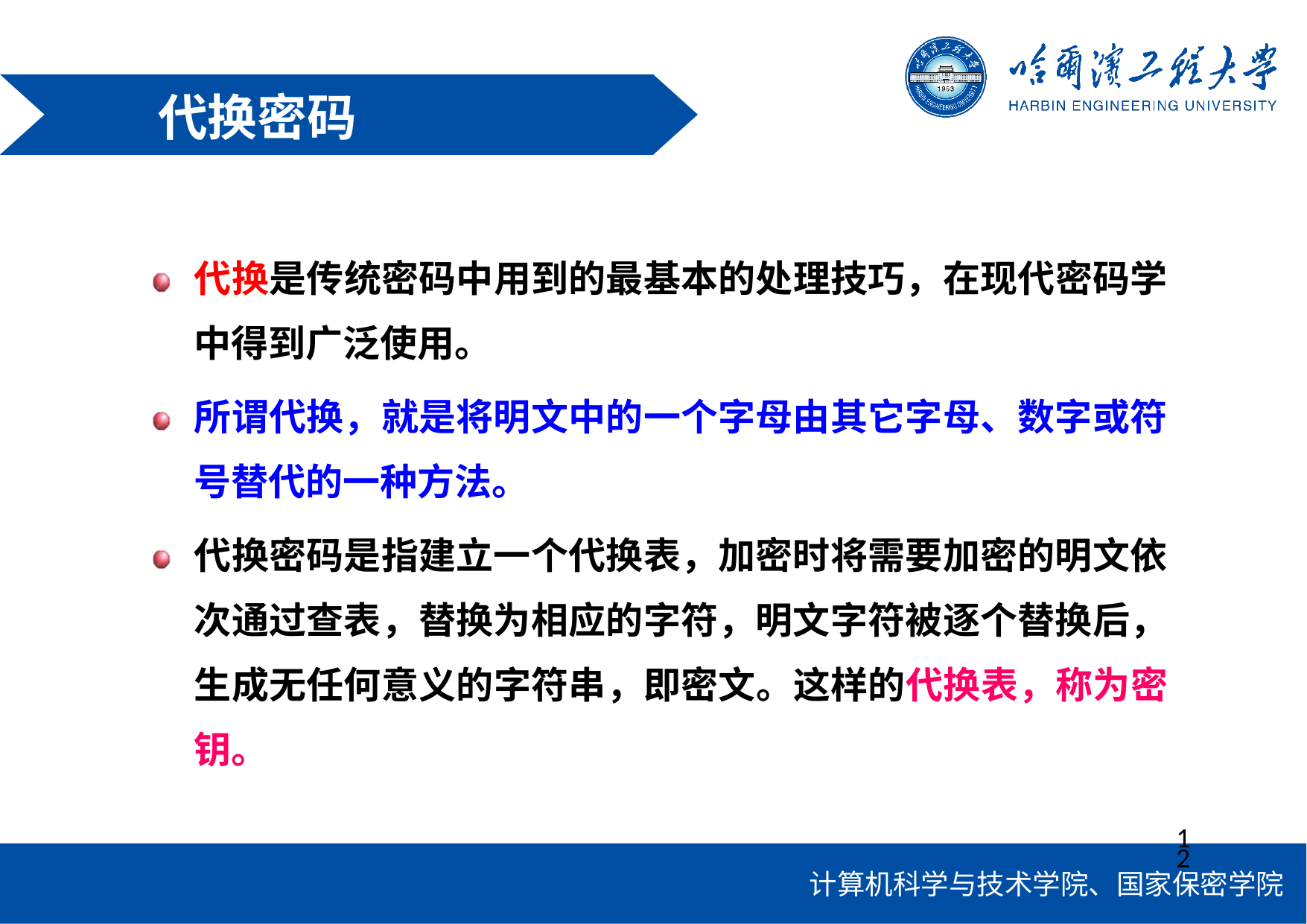

# 代换密码
代换是传统密码中用到的最基本的处理技巧，在现代密码学 中得到广泛使用。
所谓代换，就是将明文中的一个字母由其它字母、数字或符 号替代的一种方法。
代换密码是指建立一个代换表，加密时将需要加密的明文依 次通过查表，替换为相应的字符，明文字符被逐个替换后， 生成无任何意义的字符串，即密文。这样的代换表，称为密 钥。

12